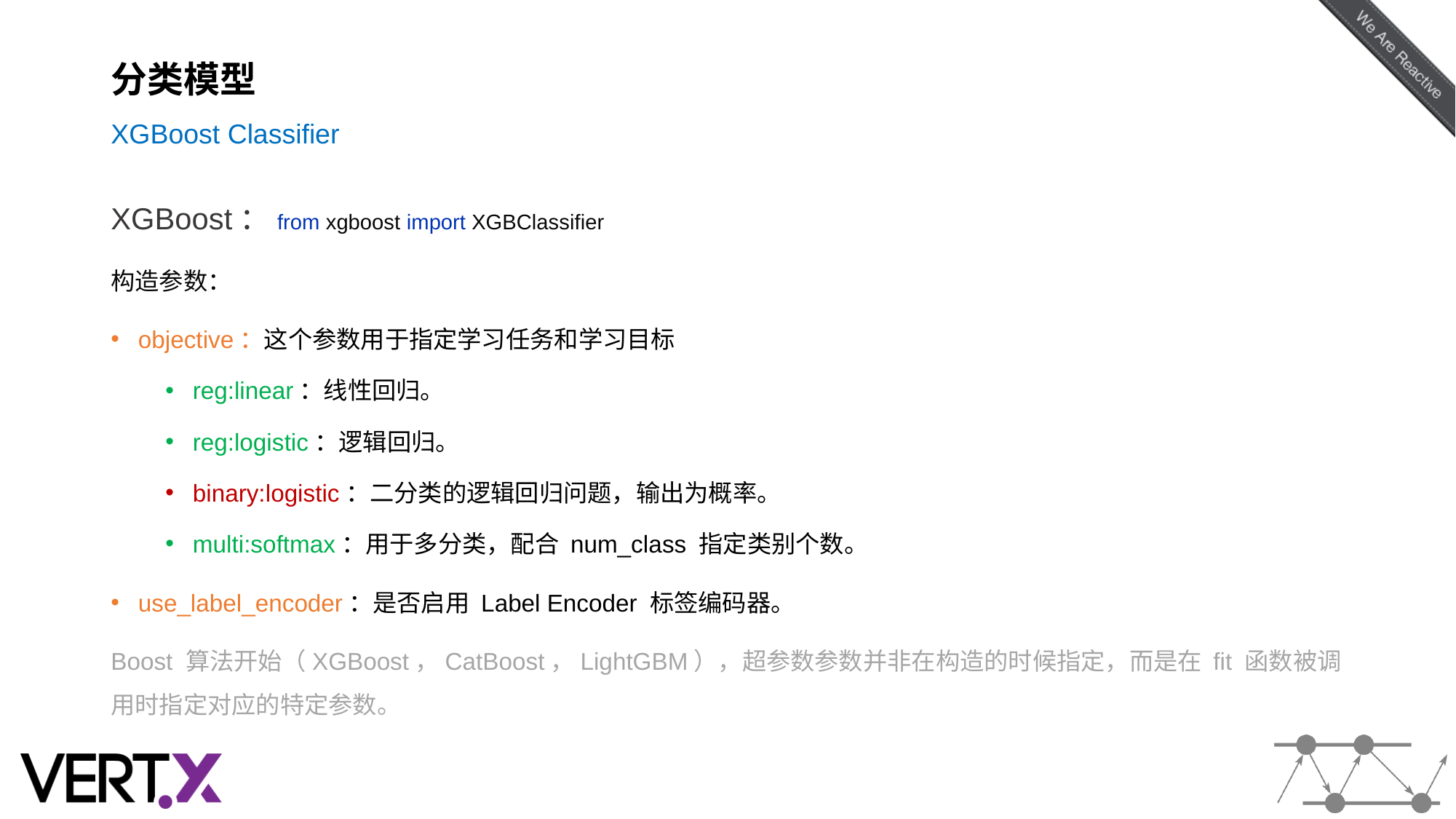

# 分类模型 XGBoost Classifier
XGBoost： from xgboost import XGBClassifier
构造参数：
objective：这个参数用于指定学习任务和学习目标
reg:linear：线性回归。
reg:logistic：逻辑回归。
binary:logistic：二分类的逻辑回归问题，输出为概率。
multi:softmax：用于多分类，配合 num_class 指定类别个数。
use_label_encoder：是否启用 Label Encoder 标签编码器。
Boost 算法开始（XGBoost，CatBoost，LightGBM），超参数参数并非在构造的时候指定，而是在 fit 函数被调用时指定对应的特定参数。